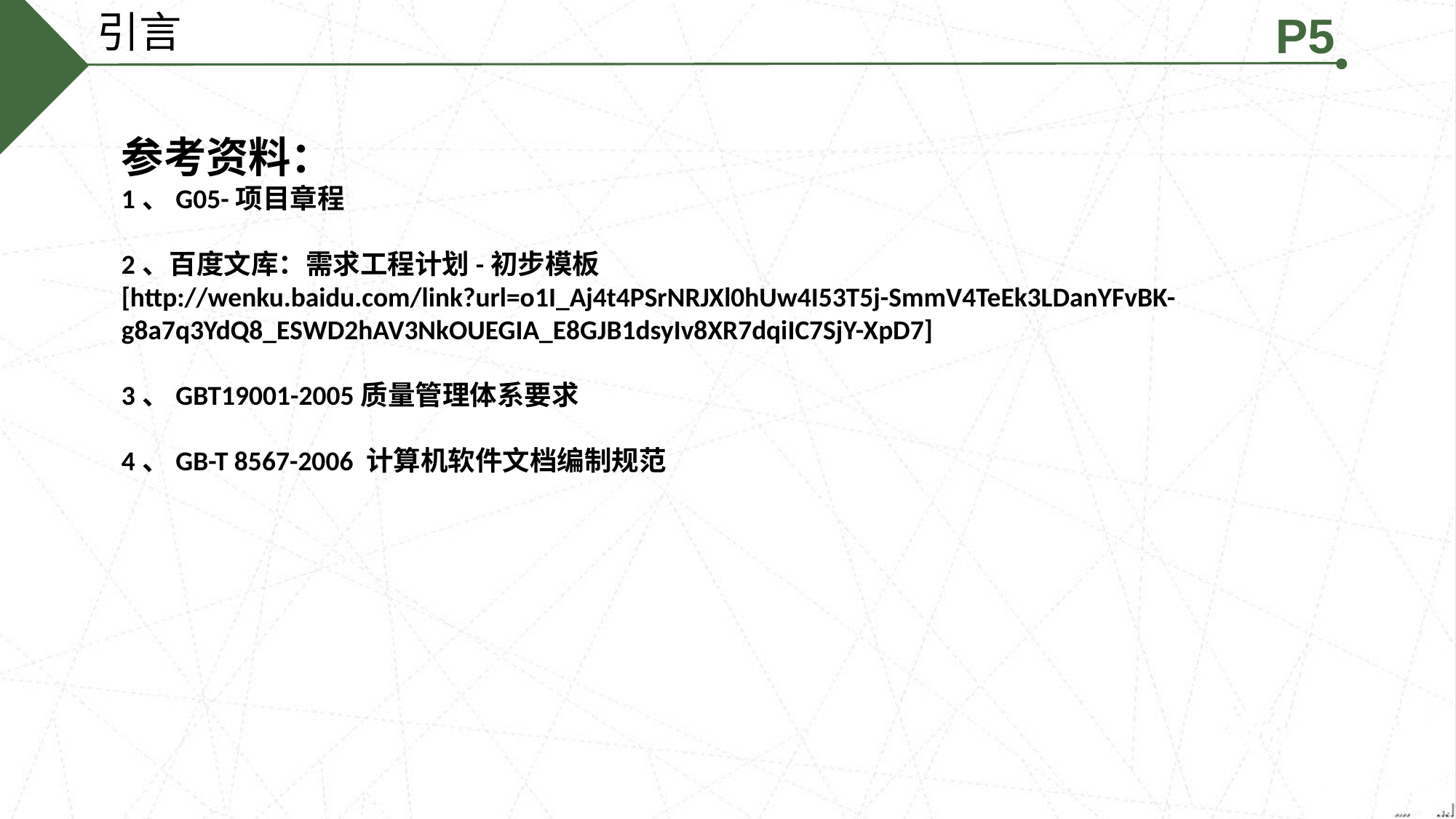

引言
P5

参考资料：
1、G05-项目章程

2、百度文库：需求工程计划-初步模板
[http://wenku.baidu.com/link?url=o1I_Aj4t4PSrNRJXl0hUw4I53T5j-SmmV4TeEk3LDanYFvBK-g8a7q3YdQ8_ESWD2hAV3NkOUEGIA_E8GJB1dsyIv8XR7dqiIC7SjY-XpD7]

3、GBT19001-2005质量管理体系要求

4、GB-T 8567-2006 计算机软件文档编制规范